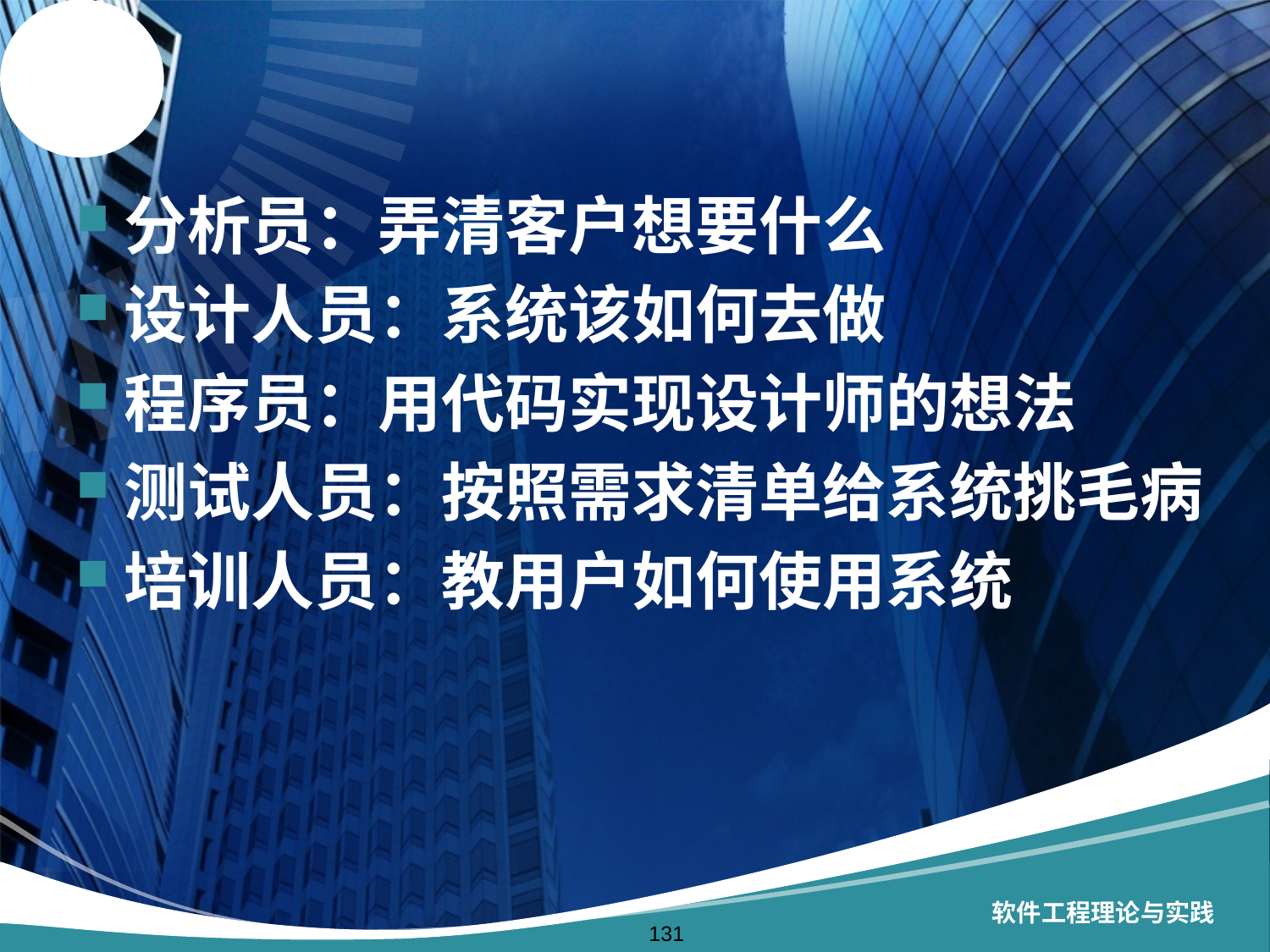

分析员：弄清客户想要什么
设计人员：系统该如何去做
程序员：用代码实现设计师的想法
测试人员：按照需求清单给系统挑毛病
培训人员：教用户如何使用系统
软件工程理论与实践
131